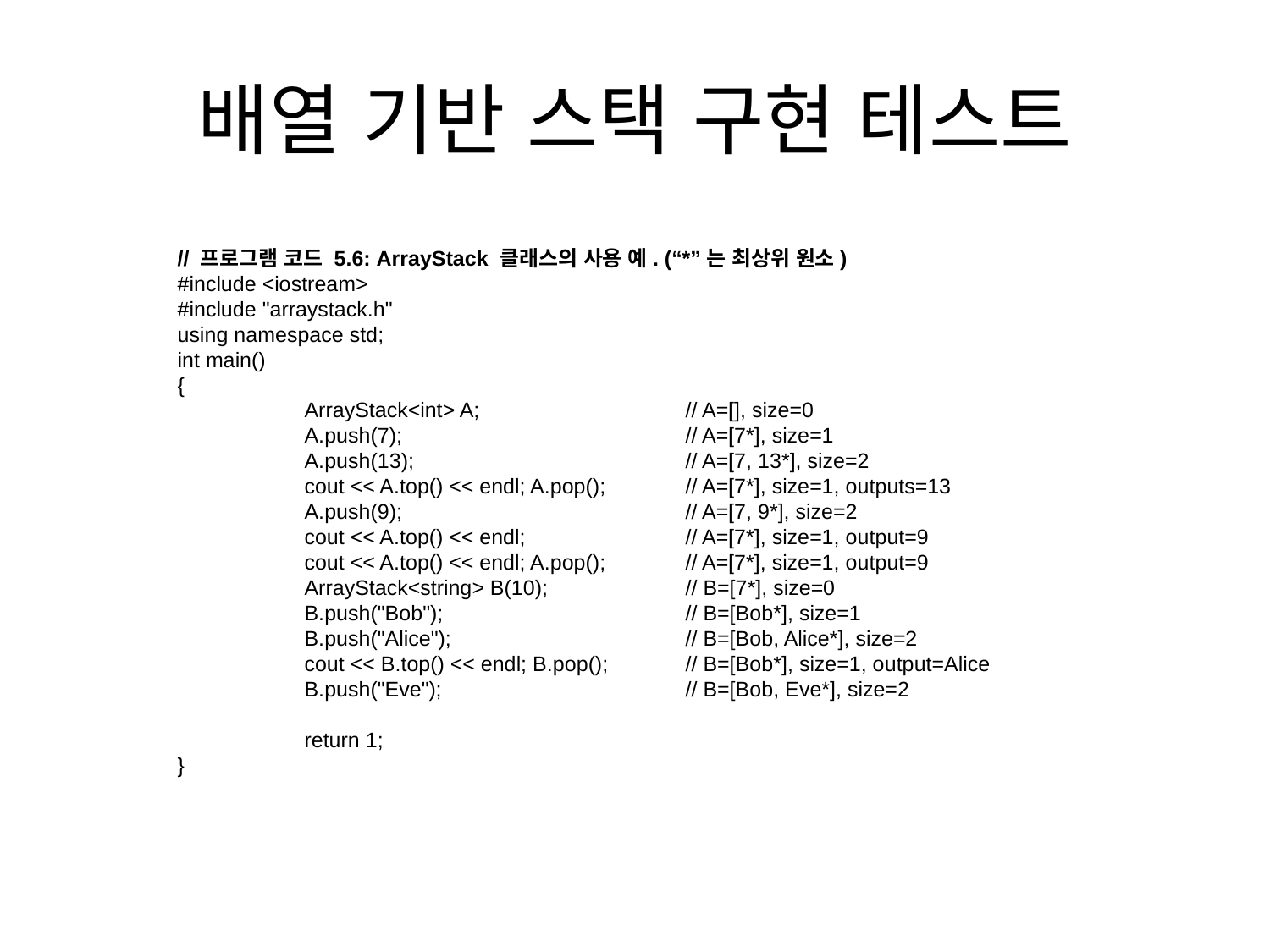

# 배열 기반 스택 구현 테스트
// 프로그램 코드 5.6: ArrayStack 클래스의 사용 예. (“*”는 최상위 원소)
#include <iostream>
#include "arraystack.h"
using namespace std;
int main()
{
	ArrayStack<int> A;		// A=[], size=0
	A.push(7);			// A=[7*], size=1
	A.push(13);			// A=[7, 13*], size=2
	cout << A.top() << endl; A.pop();	// A=[7*], size=1, outputs=13
	A.push(9);			// A=[7, 9*], size=2
	cout << A.top() << endl;	 	// A=[7*], size=1, output=9
	cout << A.top() << endl; A.pop(); 	// A=[7*], size=1, output=9
	ArrayStack<string> B(10);		// B=[7*], size=0
	B.push("Bob");		// B=[Bob*], size=1
	B.push("Alice");		// B=[Bob, Alice*], size=2
	cout << B.top() << endl; B.pop();	// B=[Bob*], size=1, output=Alice
	B.push("Eve");		// B=[Bob, Eve*], size=2

	return 1;
}